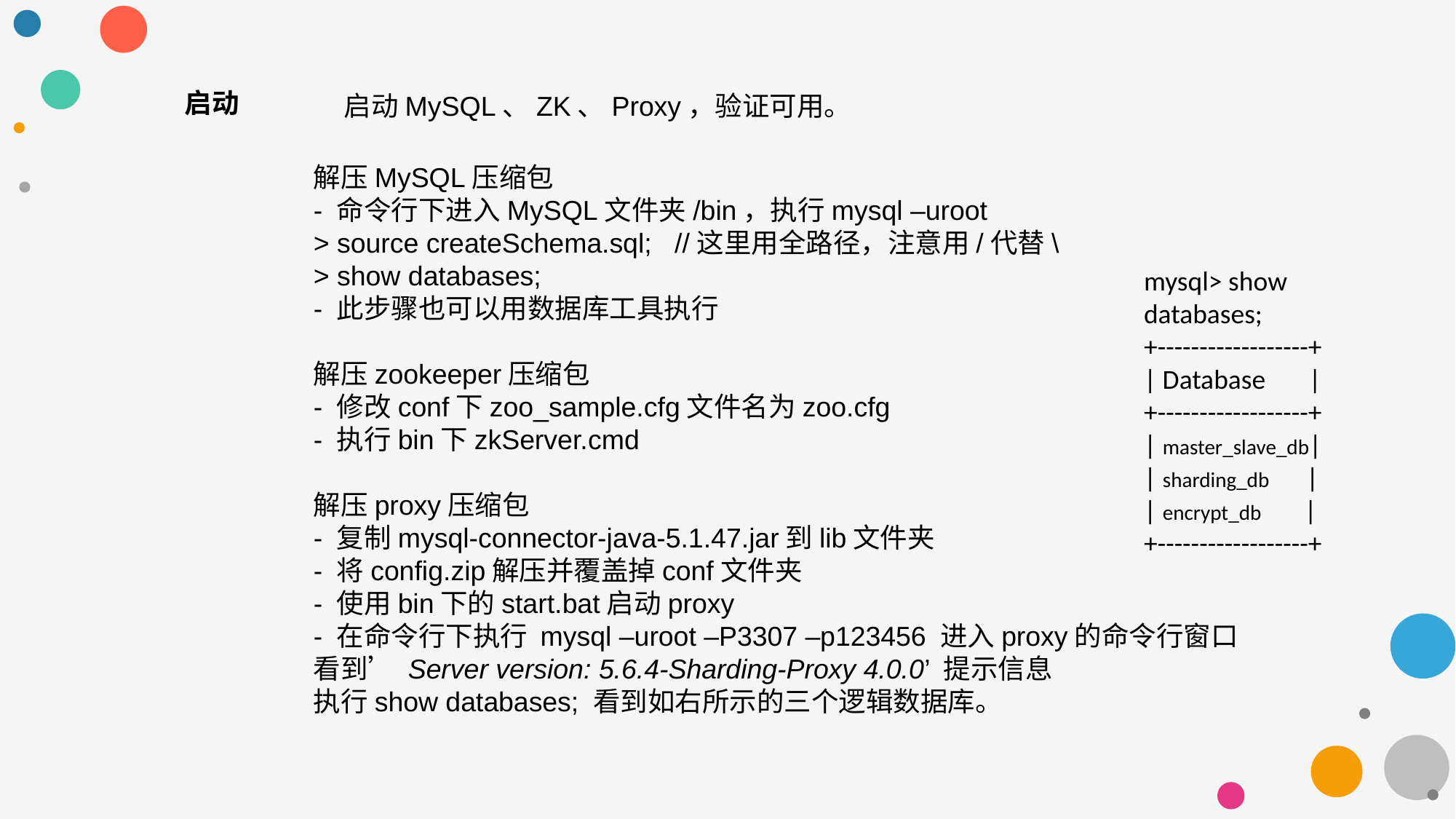

启动
启动MySQL、ZK、Proxy，验证可用。
解压MySQL压缩包
- 命令行下进入MySQL文件夹/bin，执行mysql –uroot
> source createSchema.sql;   //这里用全路径，注意用/代替\
> show databases;
- 此步骤也可以用数据库工具执行

解压zookeeper压缩包
- 修改conf下zoo_sample.cfg文件名为zoo.cfg
- 执行bin下zkServer.cmd

解压proxy压缩包
- 复制mysql-connector-java-5.1.47.jar到lib文件夹
- 将config.zip解压并覆盖掉conf文件夹
- 使用bin下的start.bat启动proxy
- 在命令行下执行 mysql –uroot –P3307 –p123456 进入proxy的命令行窗口
看到’ Server version: 5.6.4-Sharding-Proxy 4.0.0’ 提示信息
执行show databases; 看到如右所示的三个逻辑数据库。
mysql> show databases;
+------------------+
| Database       |
+------------------+
| master_slave_db|
| sharding_db      |
| encrypt_db       |
+------------------+